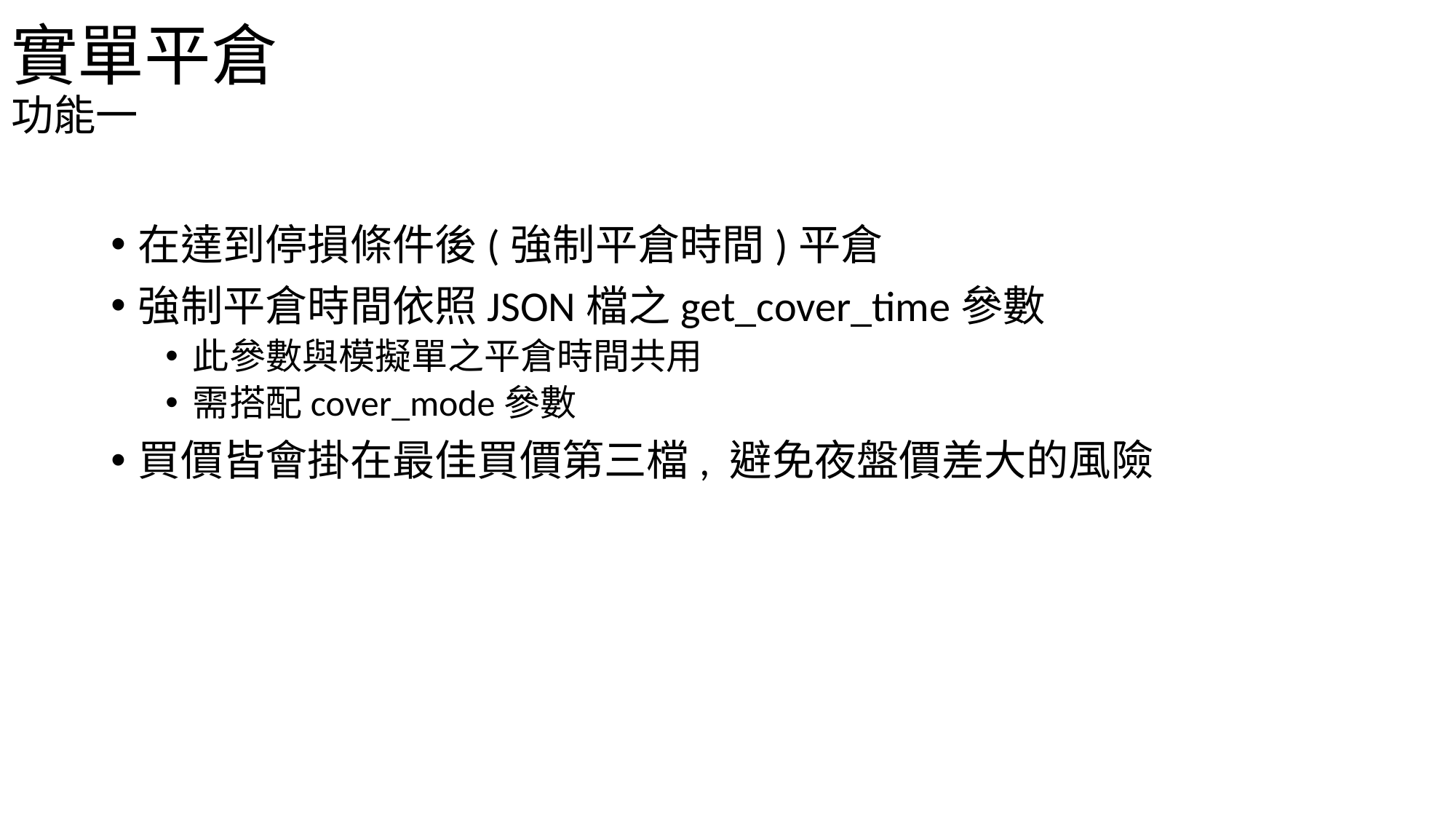

實單平倉
功能一
在達到停損條件後(強制平倉時間)平倉
強制平倉時間依照JSON檔之get_cover_time參數
此參數與模擬單之平倉時間共用
需搭配cover_mode參數
買價皆會掛在最佳買價第三檔, 避免夜盤價差大的風險